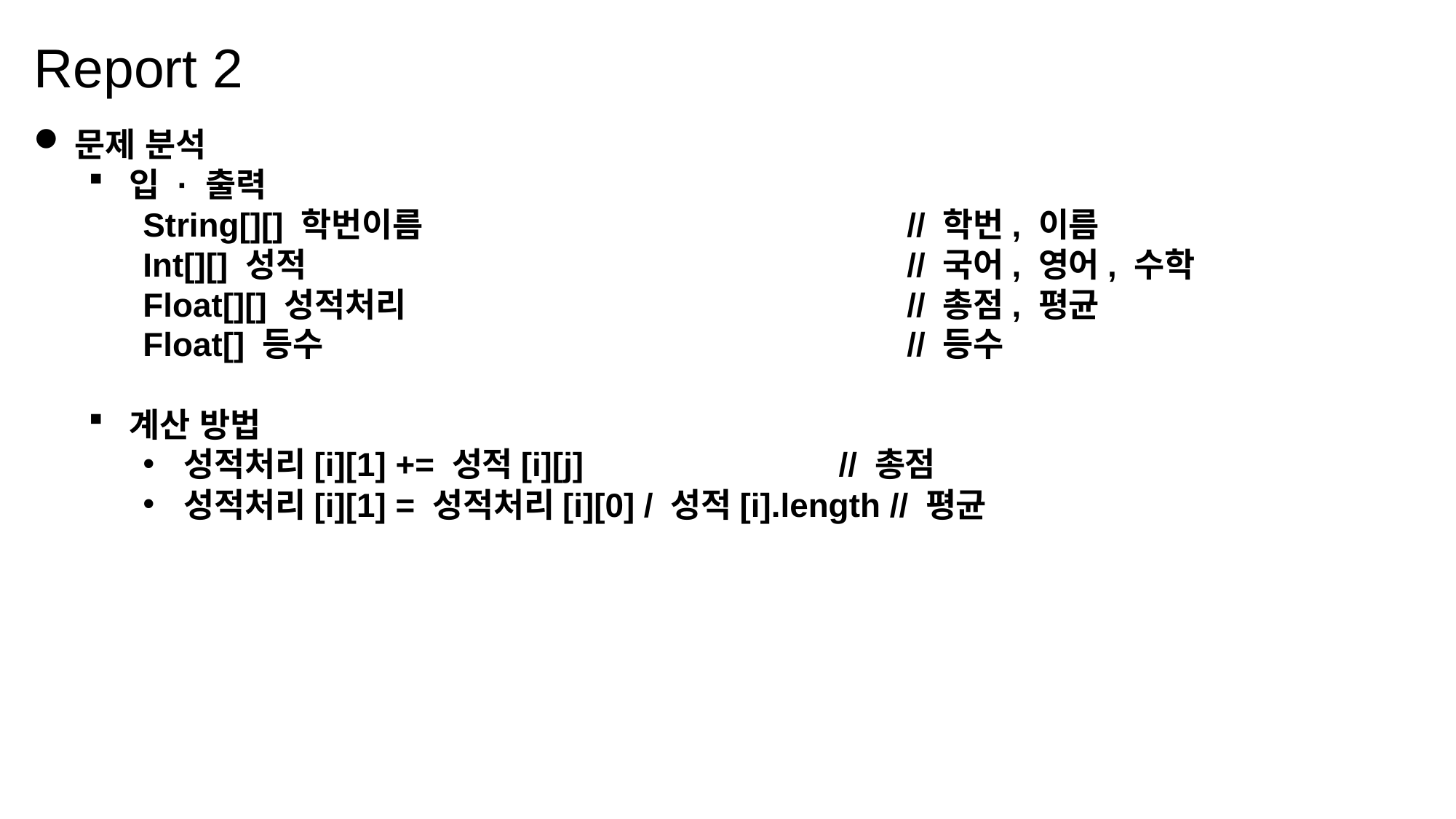

Report 2
문제 분석
입 · 출력
String[][] 학번이름 					// 학번, 이름
Int[][] 성적 						// 국어, 영어, 수학
Float[][] 성적처리 					// 총점, 평균
Float[] 등수 						// 등수

계산 방법
성적처리[i][1] += 성적[i][j] 			// 총점
성적처리[i][1] = 성적처리[i][0] / 성적[i].length // 평균